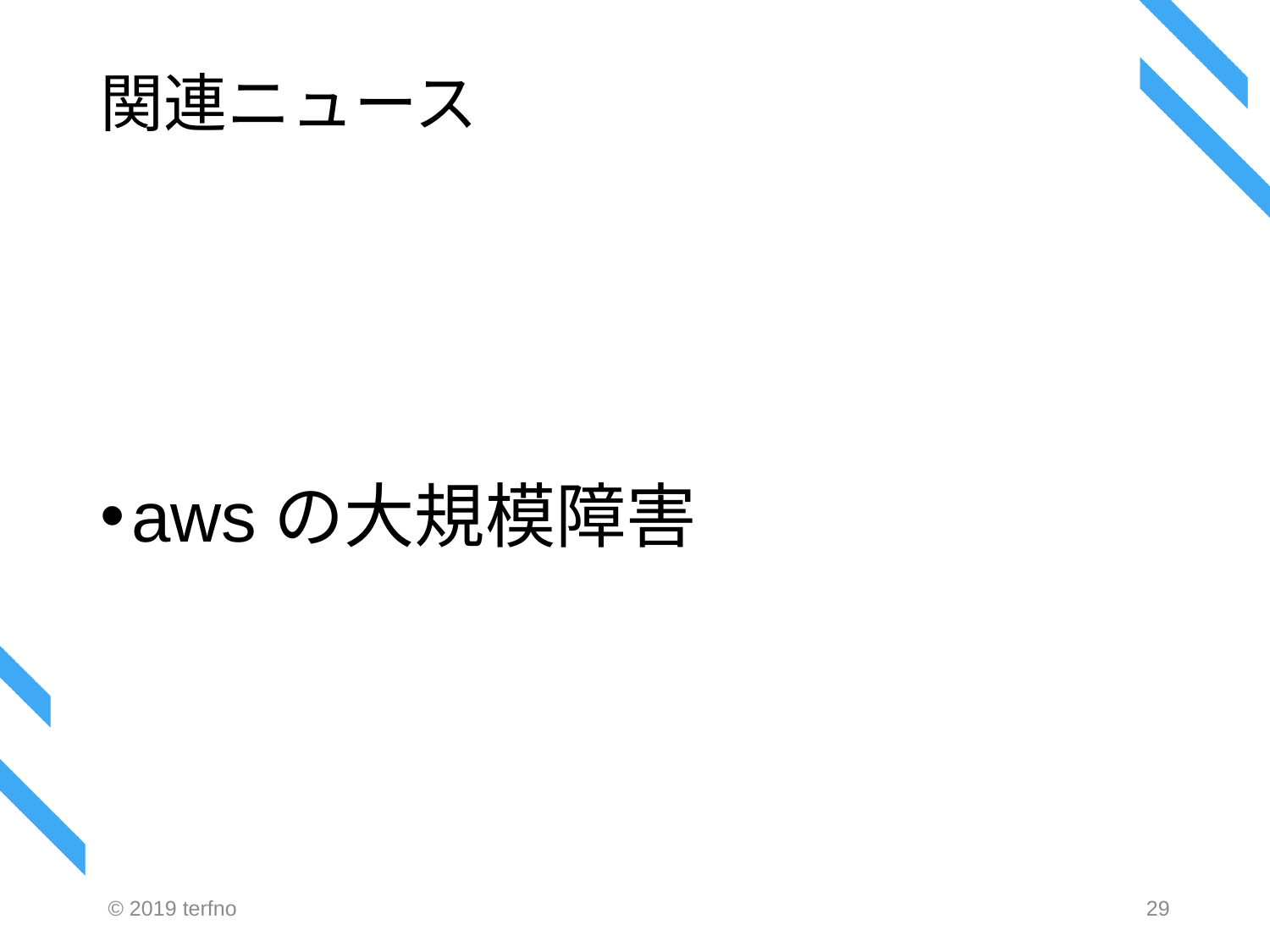

# 関連ニュース
awsの大規模障害
© 2019 terfno
29